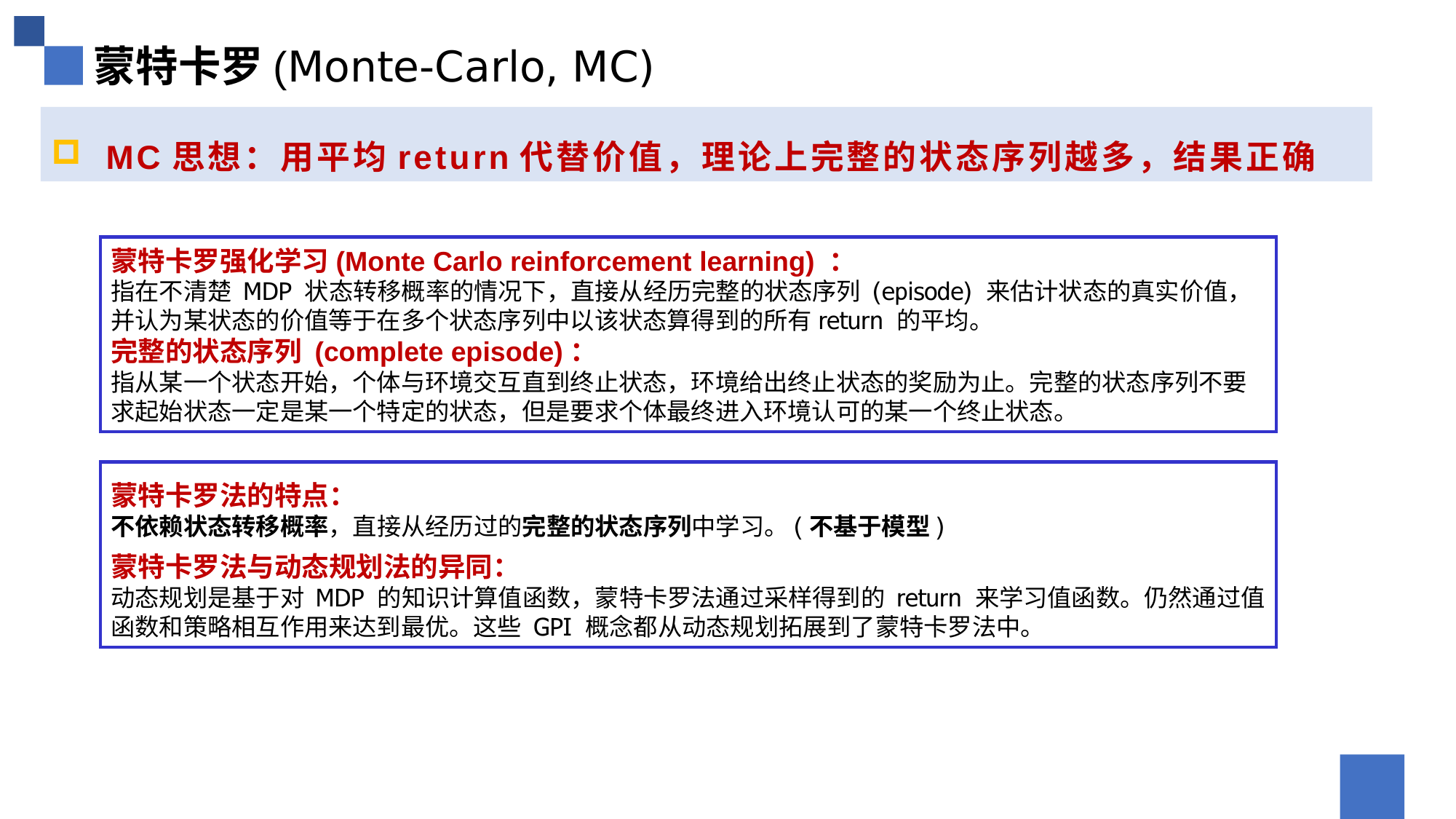

蒙特卡罗(Monte-Carlo, MC)
MC思想：用平均return代替价值，理论上完整的状态序列越多，结果正确
蒙特卡罗强化学习(Monte Carlo reinforcement learning) ：
指在不清楚 MDP 状态转移概率的情况下，直接从经历完整的状态序列 (episode) 来估计状态的真实价值，并认为某状态的价值等于在多个状态序列中以该状态算得到的所有return 的平均。
完整的状态序列 (complete episode)：
指从某一个状态开始，个体与环境交互直到终止状态，环境给出终止状态的奖励为止。完整的状态序列不要求起始状态一定是某一个特定的状态，但是要求个体最终进入环境认可的某一个终止状态。
蒙特卡罗法的特点：
不依赖状态转移概率，直接从经历过的完整的状态序列中学习。(不基于模型)
蒙特卡罗法与动态规划法的异同：
动态规划是基于对 MDP 的知识计算值函数，蒙特卡罗法通过采样得到的 return 来学习值函数。仍然通过值函数和策略相互作用来达到最优。这些 GPI 概念都从动态规划拓展到了蒙特卡罗法中。